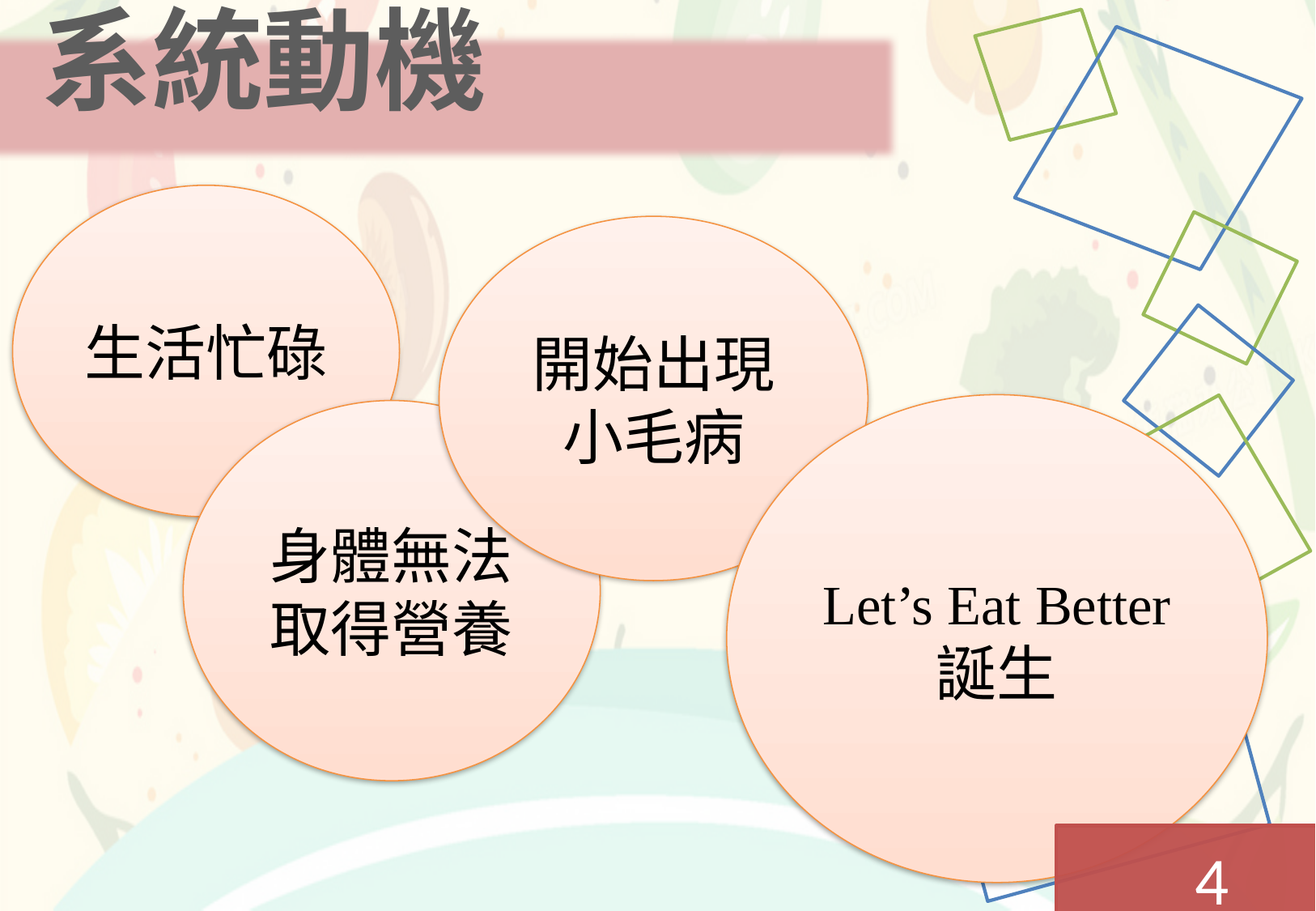

系統動機

生活忙碌
開始出現小毛病
Let’s Eat Better
誕生
身體無法取得營養
4